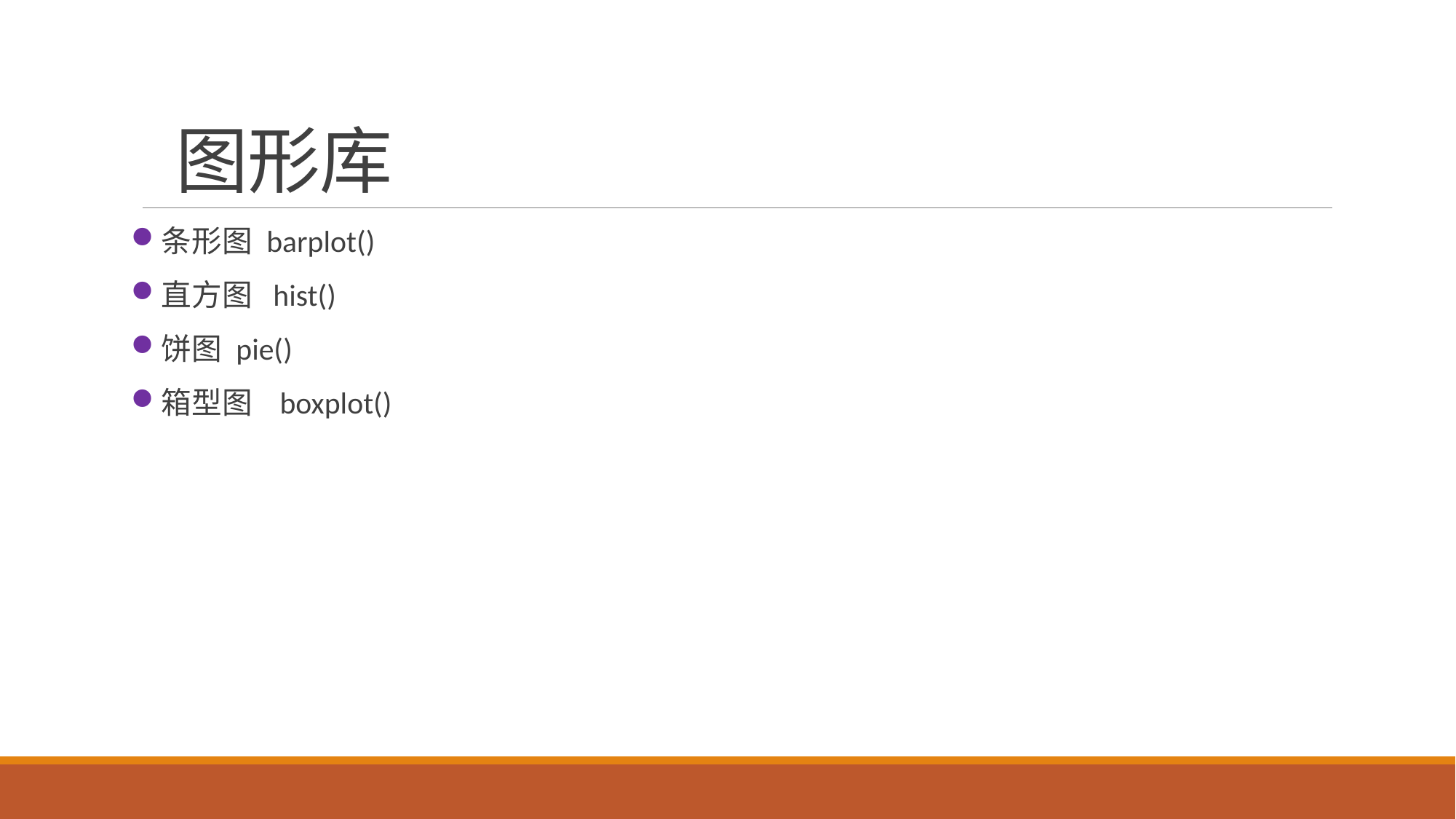

# 图形库
条形图 barplot()
直方图  hist()
饼图 pie()
箱型图   boxplot()